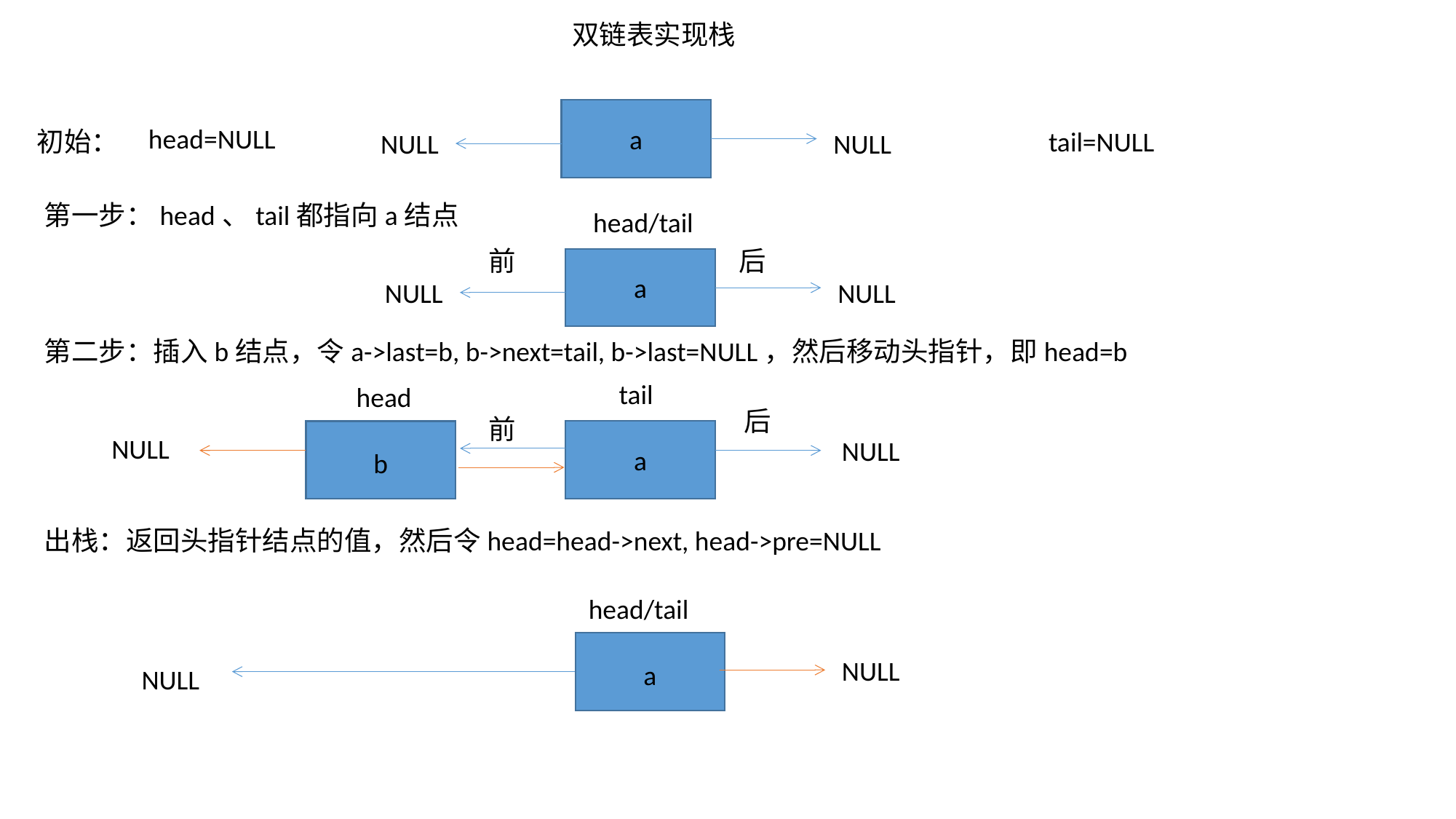

双链表实现栈

a
NULL
NULL
head=NULL
初始：
tail=NULL
第一步：head、tail都指向a结点
head/tail

a
NULL
NULL
前
后
第二步：插入b结点，令a->last=b, b->next=tail, b->last=NULL，然后移动头指针，即head=b
tail

NULL
NULL
a
head

b
后
前
出栈：返回头指针结点的值，然后令head=head->next, head->pre=NULL

NULL
NULL
head/tail

a